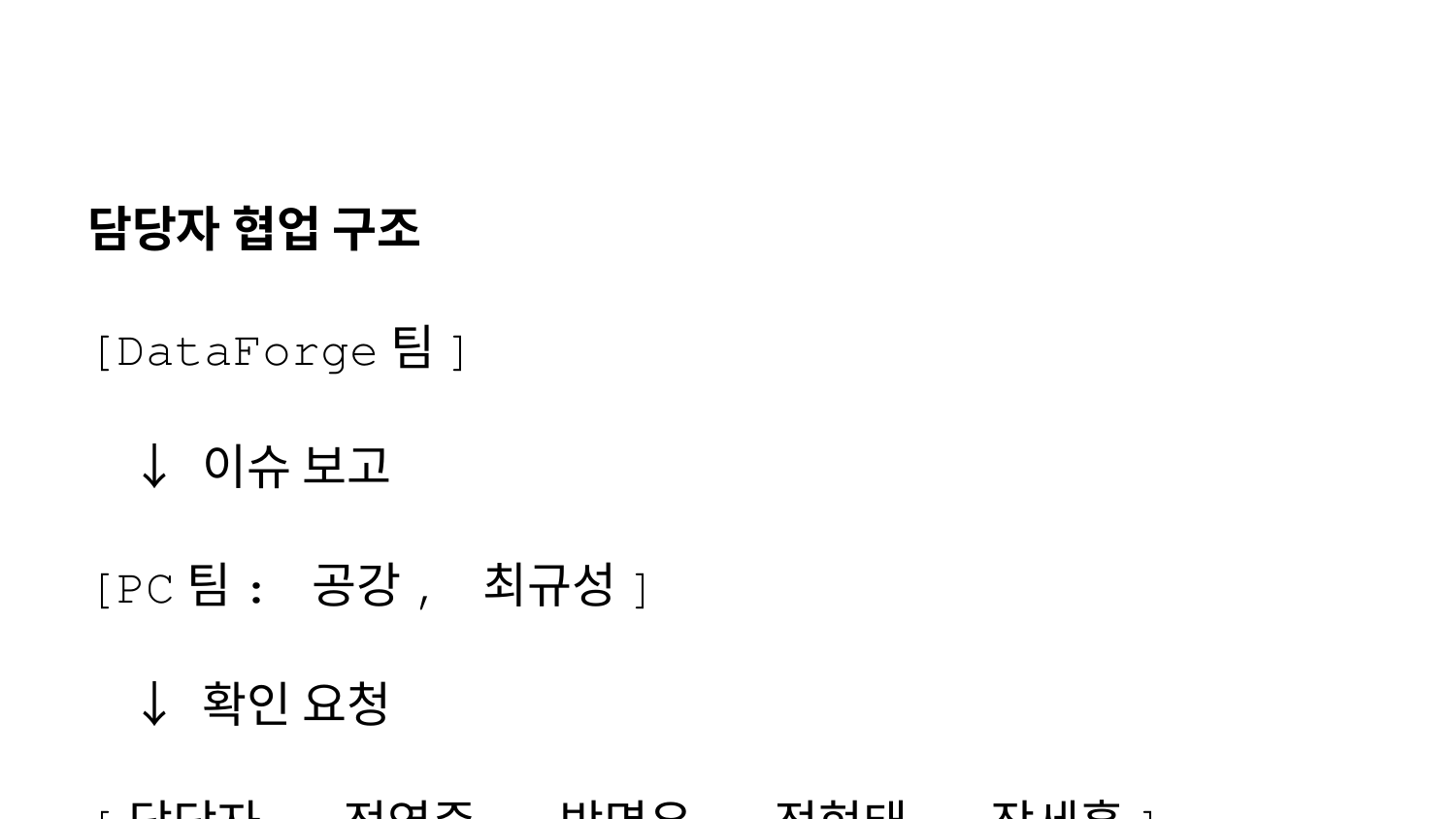

담당자 협업 구조
[DataForge팀]
    ↓ 이슈 보고
[PC팀: 공강, 최규성]
    ↓ 확인 요청
[담당자: 정영준, 박명우, 정현태, 장세홍]
    ↓ 현장 확인 필요 시
[설비팀]
주요 협업 이슈
야간/주말 연락 불통: 설비팀 담당자 연락 안 됨
스마트팩토리팀 우회: PC팀 직접 대응 어려울 때 스마트팩토리팀 통해 설비팀 요청
R&R 불명확: 어디에 먼저 연락해야 하는지 혼란